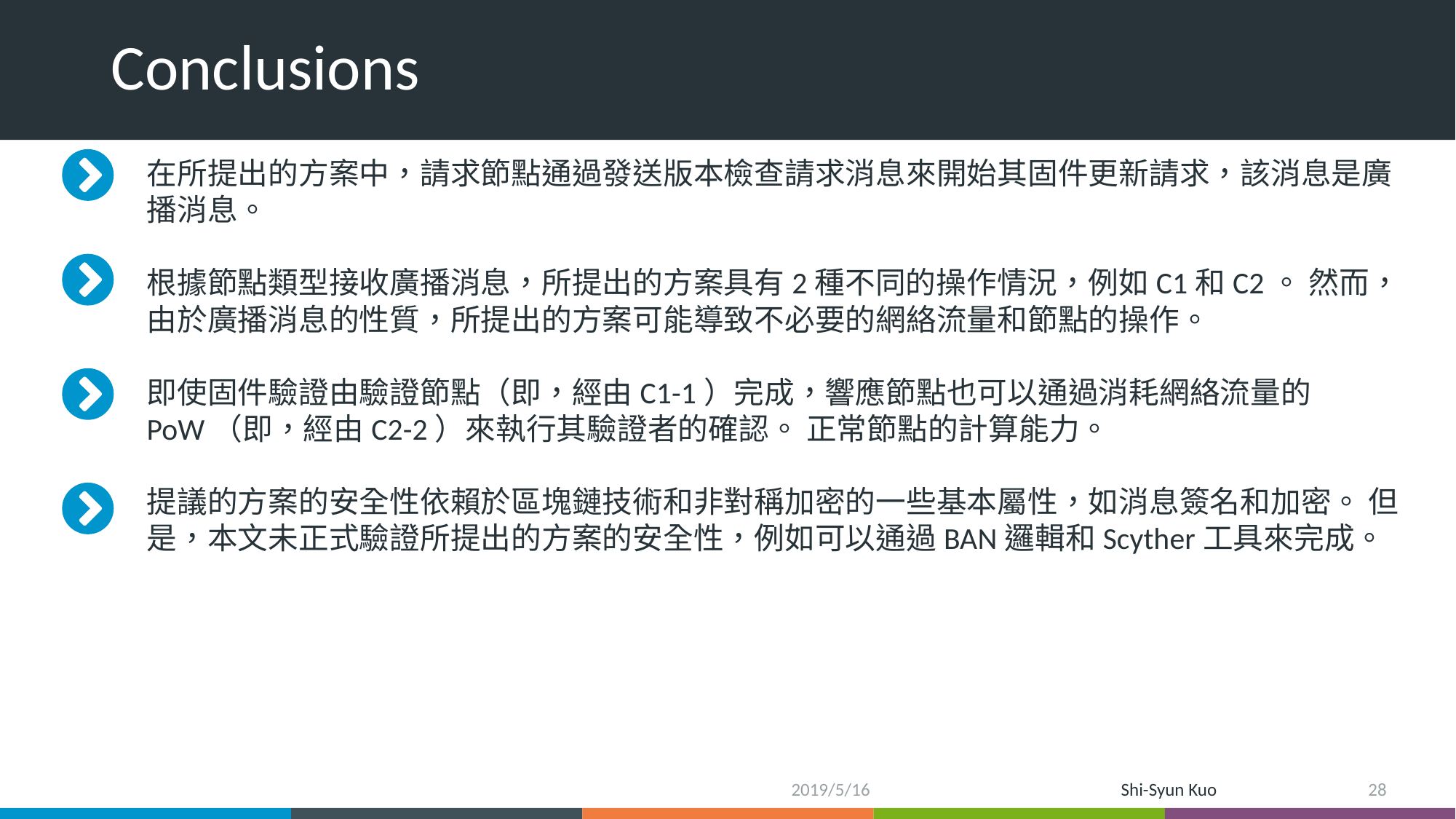

# Conclusions

在所提出的方案中，請求節點通過發送版本檢查請求消息來開始其固件更新請求，該消息是廣播消息。

根據節點類型接收廣播消息，所提出的方案具有2種不同的操作情況，例如C1和C2。 然而，由於廣播消息的性質，所提出的方案可能導致不必要的網絡流量和節點的操作。

即使固件驗證由驗證節點（即，經由C1-1）完成，響應節點也可以通過消耗網絡流量的PoW（即，經由C2-2）來執行其驗證者的確認。 正常節點的計算能力。

提議的方案的安全性依賴於區塊鏈技術和非對稱加密的一些基本屬性，如消息簽名和加密。 但是，本文未正式驗證所提出的方案的安全性，例如可以通過BAN邏輯和Scyther工具來完成。

2019/5/16
Shi-Syun Kuo
28